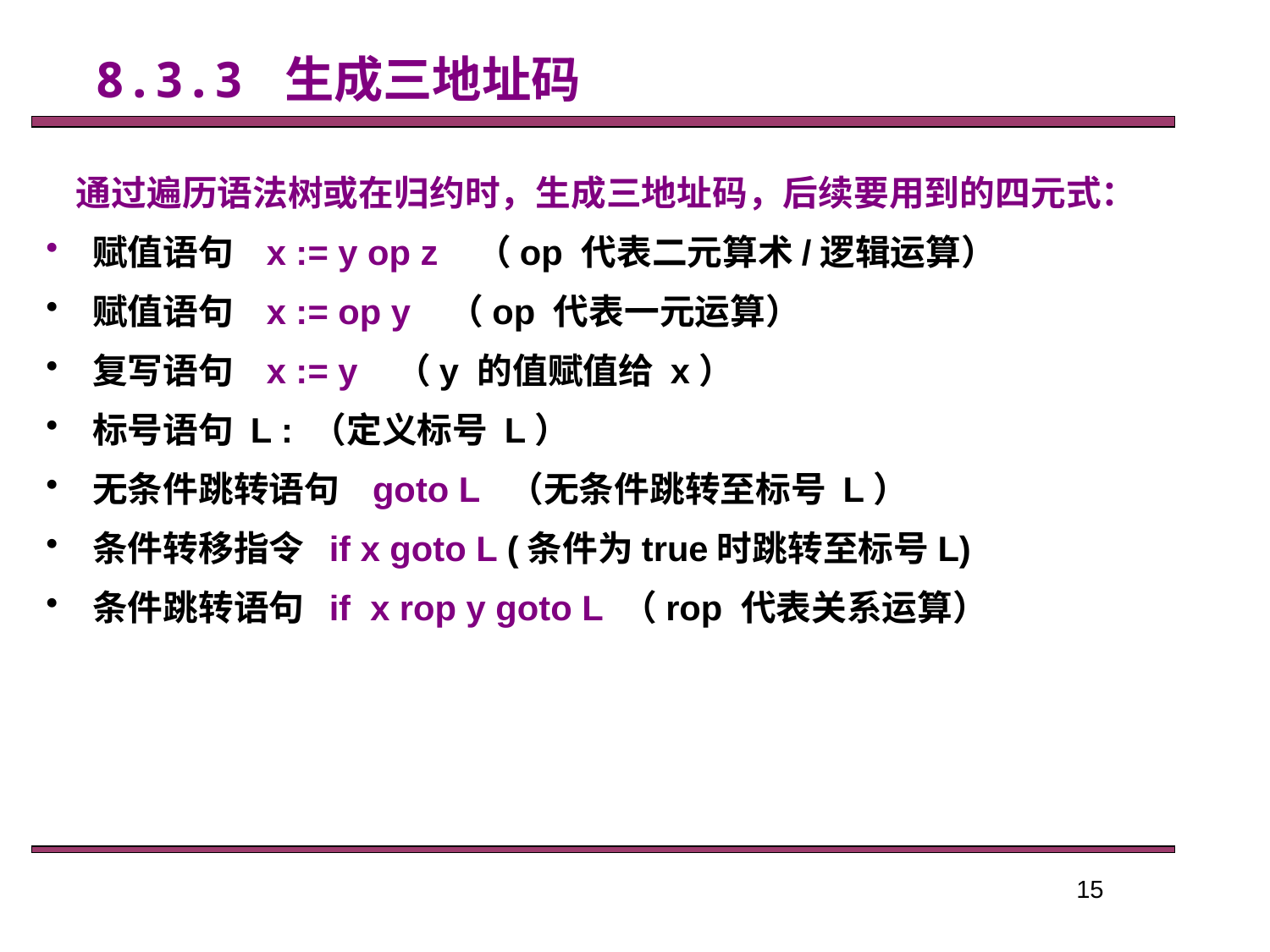

8.3.3 生成三地址码
通过遍历语法树或在归约时，生成三地址码，后续要用到的四元式：
 赋值语句   x := y op z   （op 代表二元算术/逻辑运算）
 赋值语句   x := op y   （op 代表一元运算）
 复写语句   x := y   （y 的值赋值给 x）
 标号语句 L : （定义标号 L）
 无条件跳转语句   goto L  （无条件跳转至标号 L）
 条件转移指令  if x goto L (条件为true时跳转至标号L)
 条件跳转语句  if  x rop y goto L （rop 代表关系运算）
15